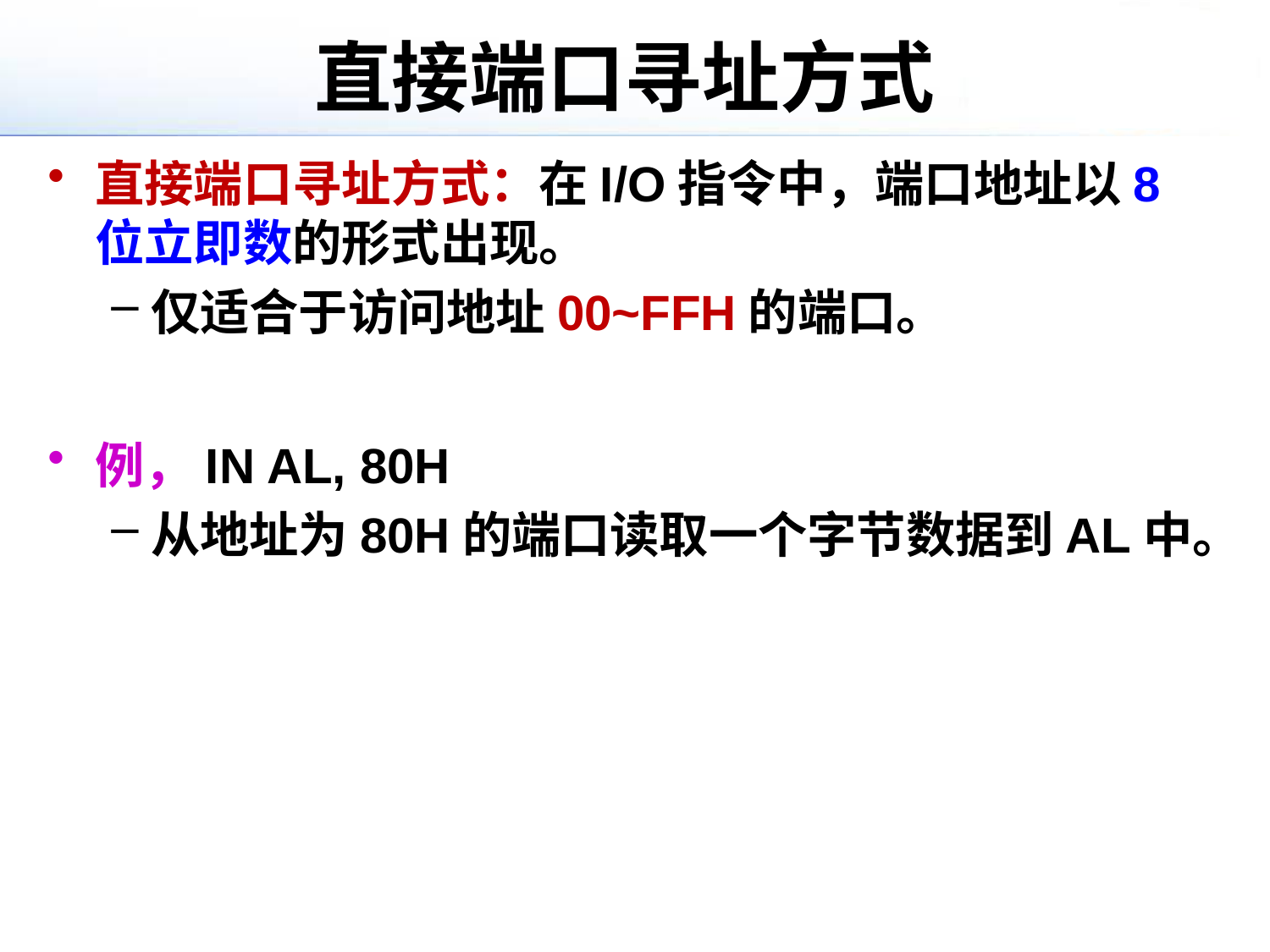

# 直接端口寻址方式
直接端口寻址方式：在I/O指令中，端口地址以8位立即数的形式出现。
仅适合于访问地址00~FFH的端口。

例，IN AL, 80H
从地址为80H的端口读取一个字节数据到AL中。